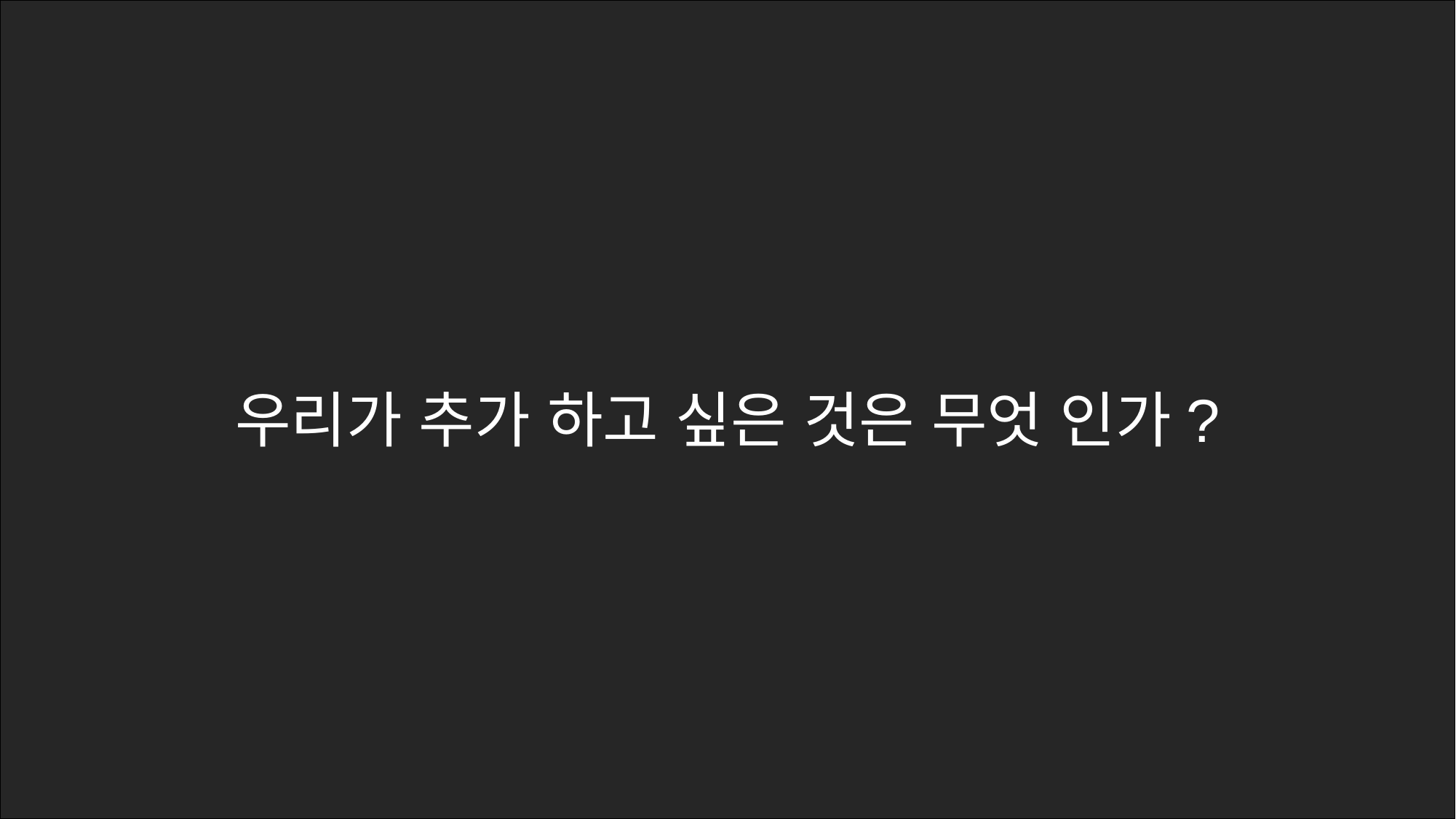

우리가 추가 하고 싶은 것은 무엇 인가?